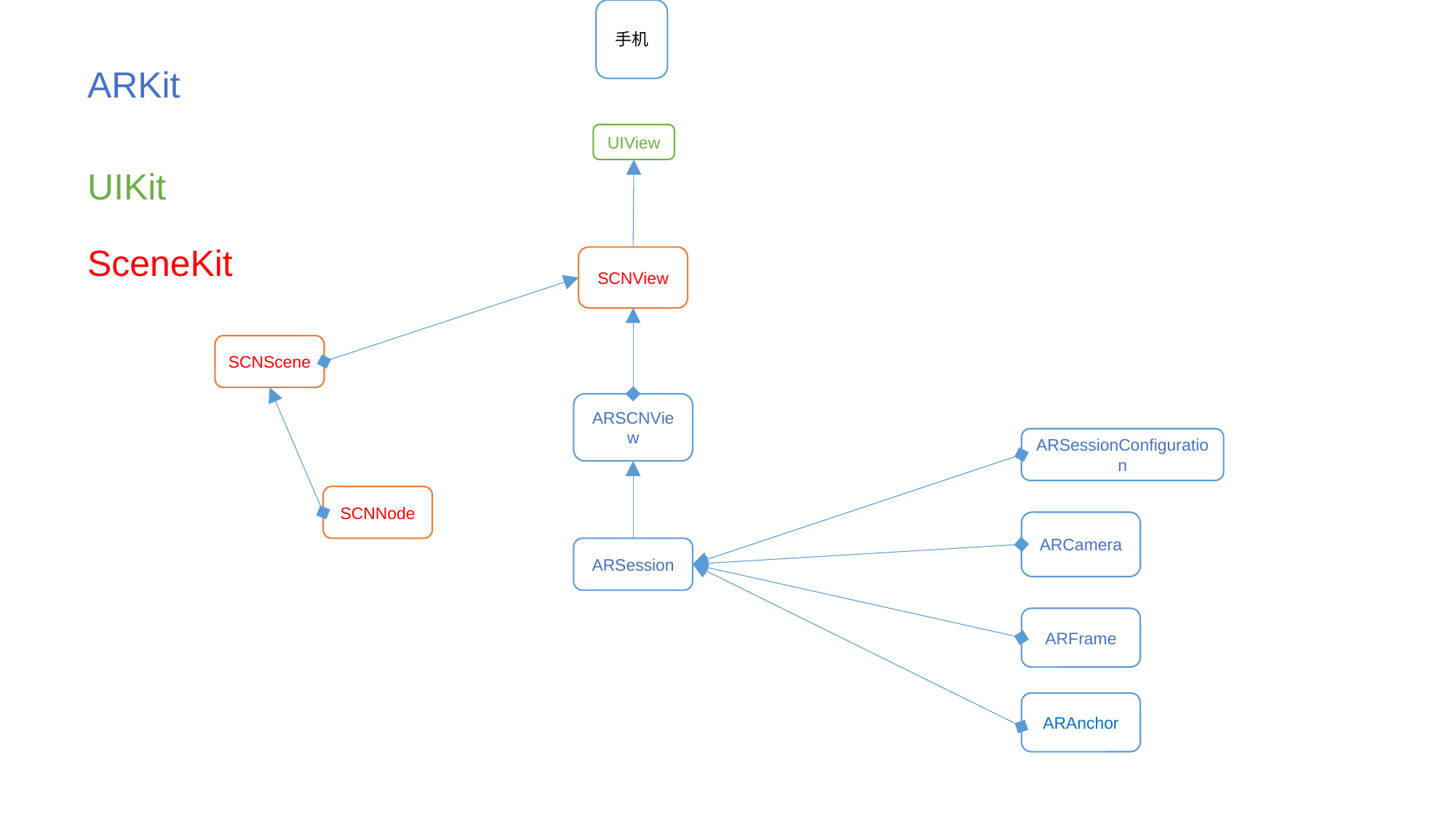

手机
ARKit

UIKit

SceneKit
UIView
SCNView
SCNScene
ARSCNView
ARSessionConfiguration
SCNNode
ARCamera
ARSession
ARFrame
ARAnchor